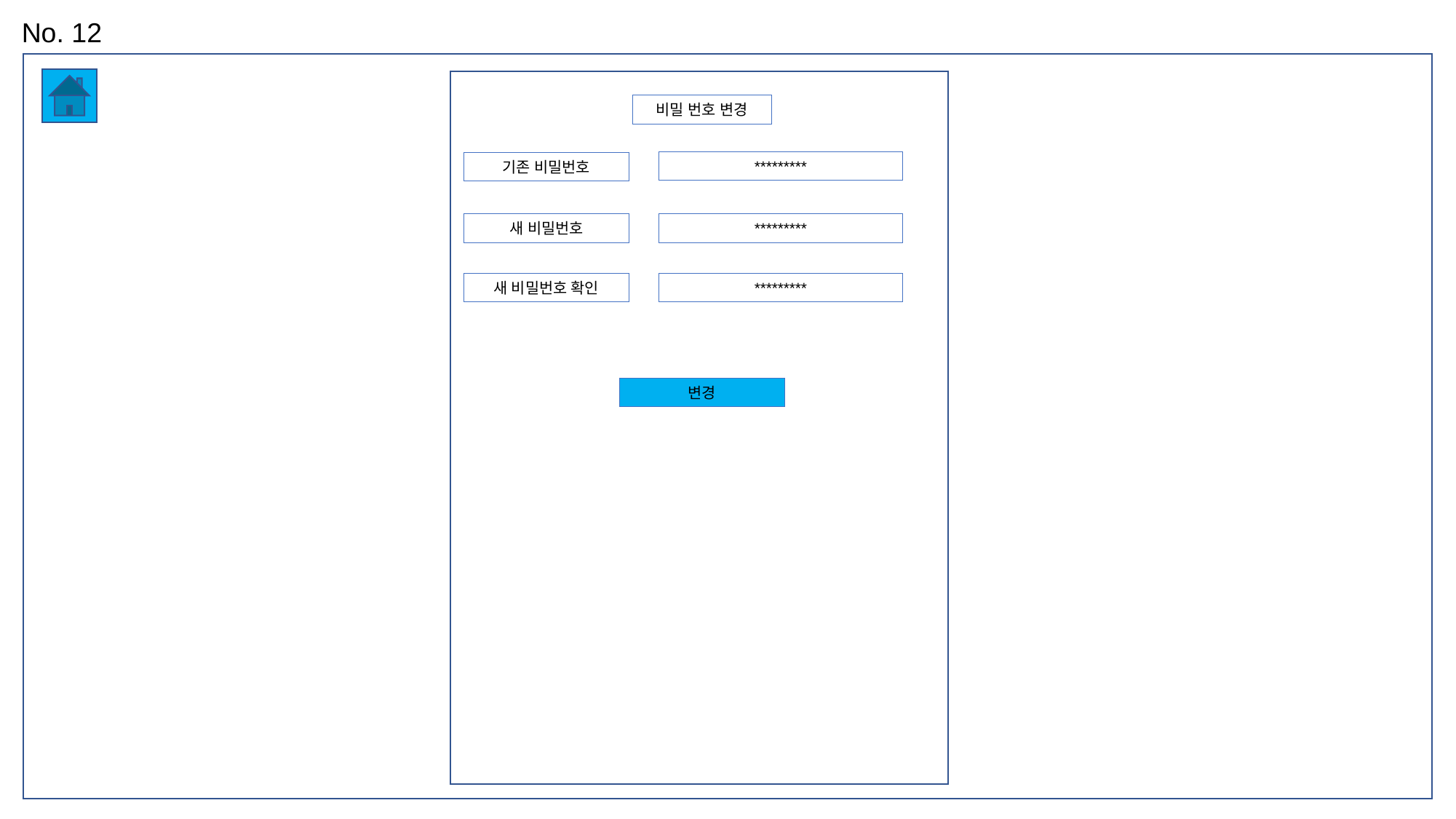

No. 12

비밀 번호 변경
*********
기존 비밀번호
새 비밀번호
*********
새 비밀번호 확인
*********
변경